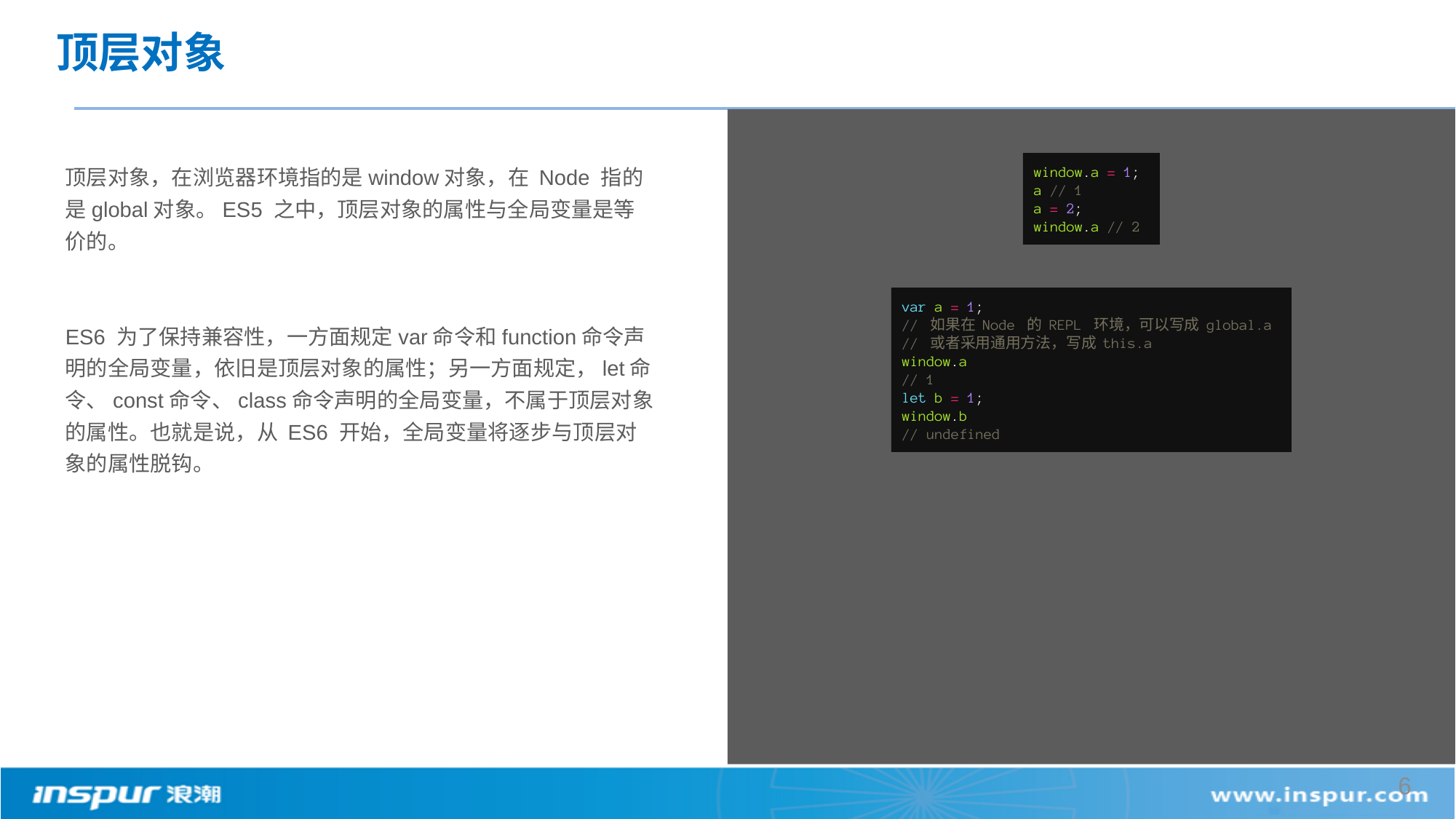

# 顶层对象

顶层对象，在浏览器环境指的是window对象，在 Node 指的是global对象。ES5 之中，顶层对象的属性与全局变量是等价的。

ES6 为了保持兼容性，一方面规定var命令和function命令声明的全局变量，依旧是顶层对象的属性；另一方面规定，let命令、const命令、class命令声明的全局变量，不属于顶层对象的属性。也就是说，从 ES6 开始，全局变量将逐步与顶层对象的属性脱钩。
window.a = 1;
a // 1
a = 2;
window.a // 2
var a = 1;
// 如果在 Node 的 REPL 环境，可以写成 global.a
// 或者采用通用方法，写成 this.a
window.a
// 1
let b = 1;
window.b
// undefined
6